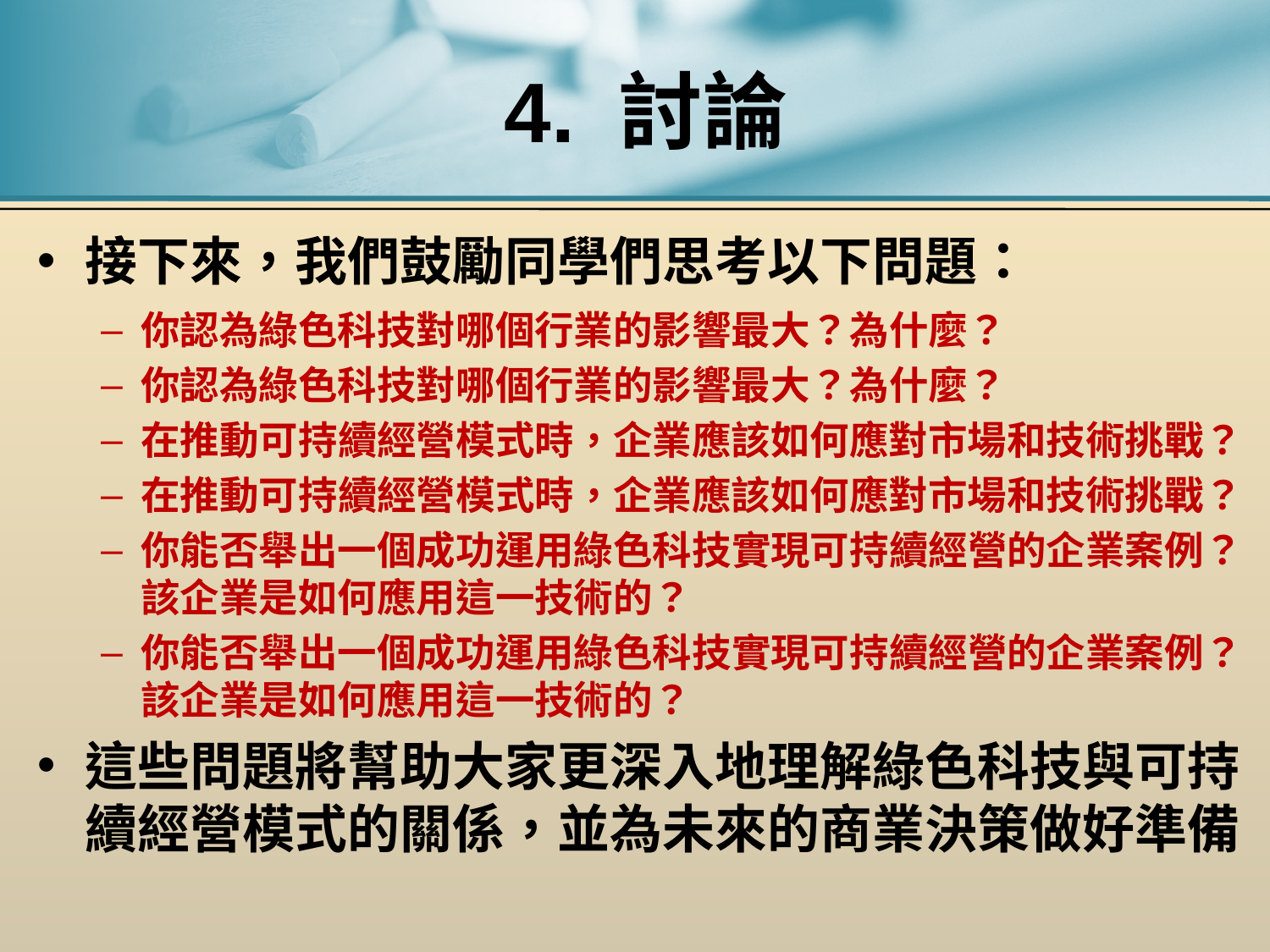

# 4. 討論
接下來，我們鼓勵同學們思考以下問題：
你認為綠色科技對哪個行業的影響最大？為什麼？
你認為綠色科技對哪個行業的影響最大？為什麼？
在推動可持續經營模式時，企業應該如何應對市場和技術挑戰？
在推動可持續經營模式時，企業應該如何應對市場和技術挑戰？
你能否舉出一個成功運用綠色科技實現可持續經營的企業案例？該企業是如何應用這一技術的？
你能否舉出一個成功運用綠色科技實現可持續經營的企業案例？該企業是如何應用這一技術的？
這些問題將幫助大家更深入地理解綠色科技與可持續經營模式的關係，並為未來的商業決策做好準備